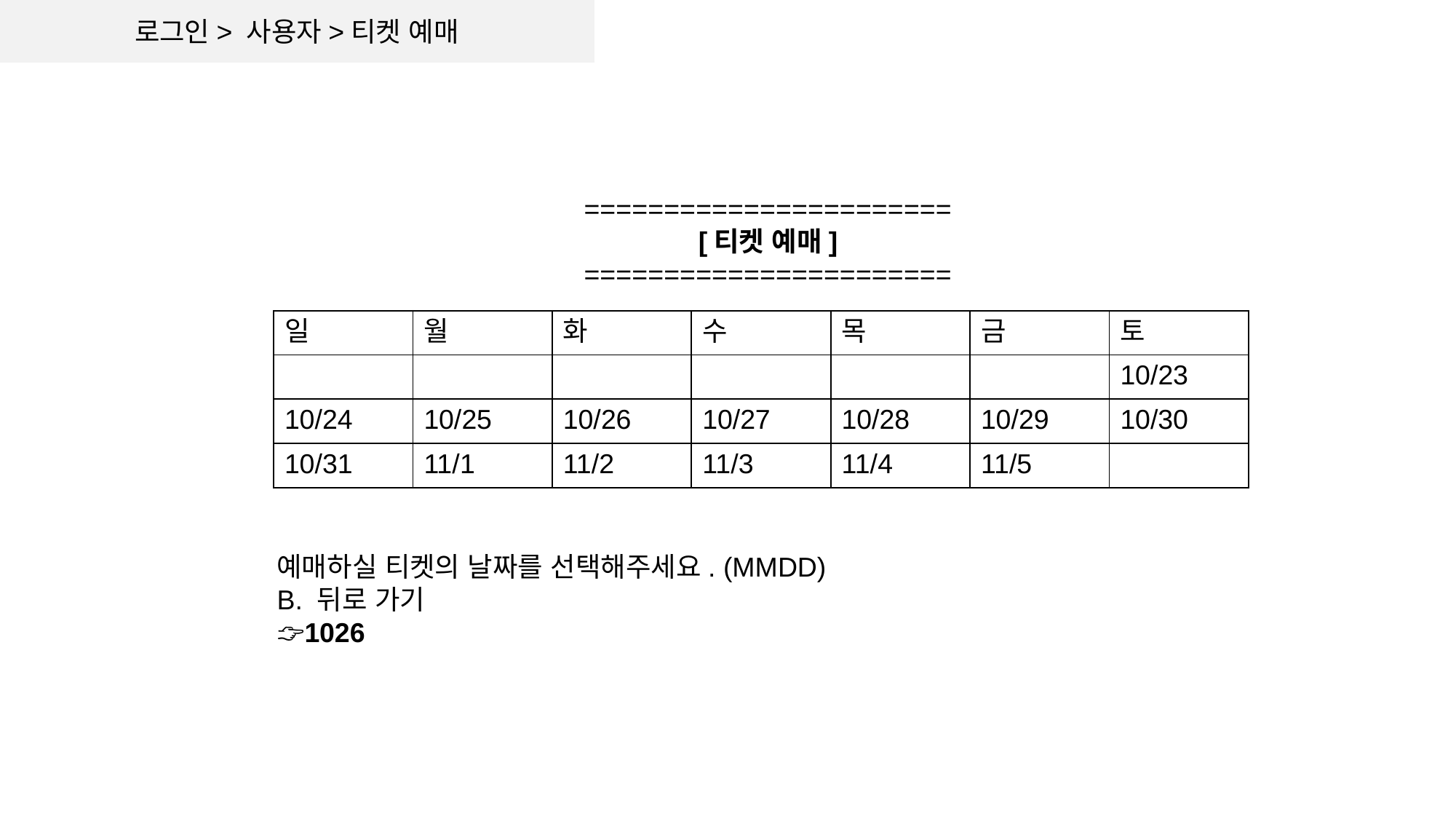

로그인> 사용자>티켓 예매
=======================
[티켓 예매]
=======================

| 일 | 월 | 화 | 수 | 목 | 금 | 토 |
| --- | --- | --- | --- | --- | --- | --- |
|  |  |  |  |  |  | 10/23 |
| 10/24 | 10/25 | 10/26 | 10/27 | 10/28 | 10/29 | 10/30 |
| 10/31 | 11/1 | 11/2 | 11/3 | 11/4 | 11/5 |  |
예매하실 티켓의 날짜를 선택해주세요. (MMDD)
B. 뒤로 가기
👉1026